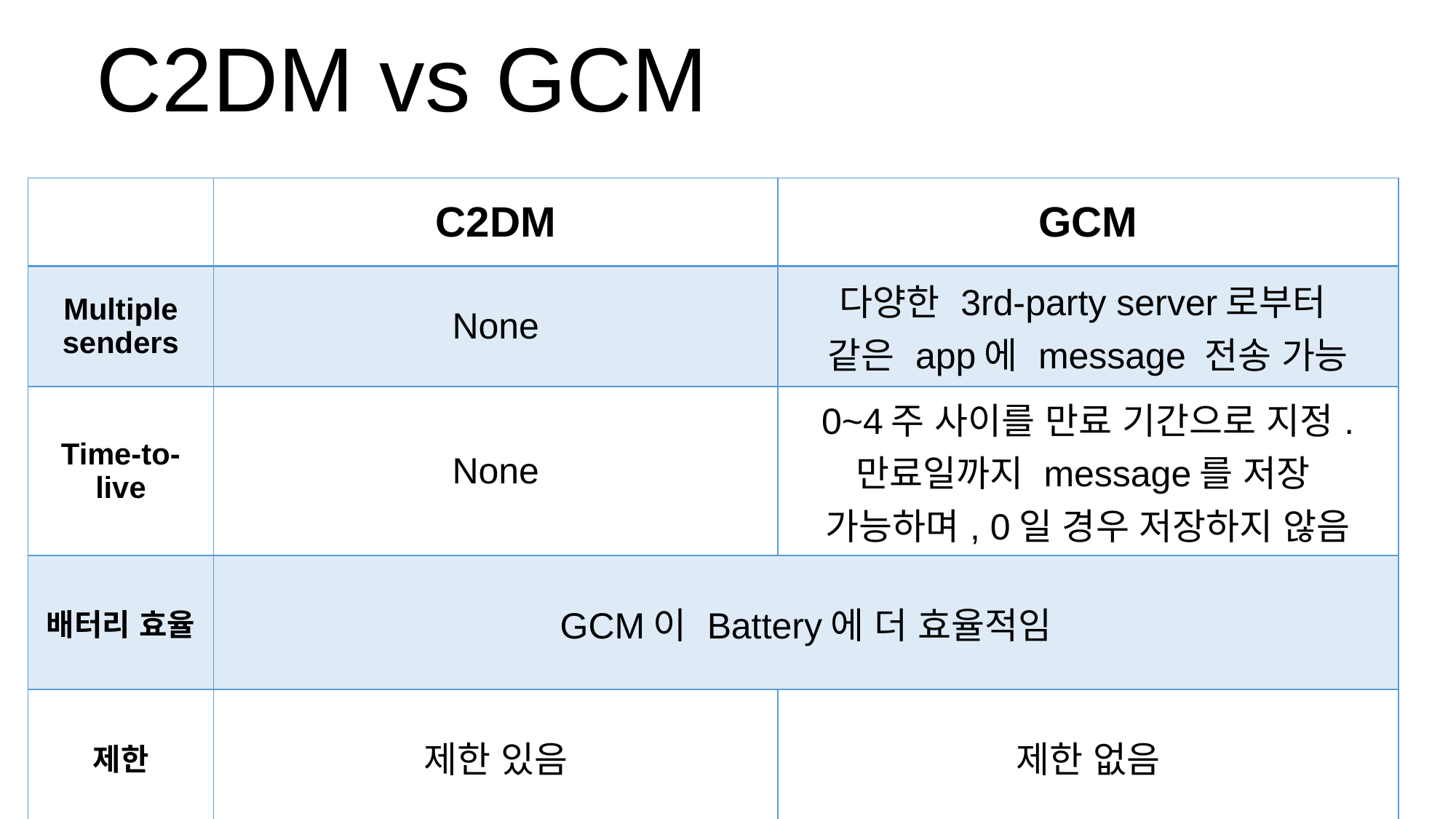

# C2DM vs GCM
|  | C2DM | GCM |
| --- | --- | --- |
| Multiple senders | None | 다양한 3rd-party server로부터 같은 app에 message 전송 가능 |
| Time-to-live | None | 0~4주 사이를 만료 기간으로 지정. 만료일까지 message를 저장 가능하며, 0일 경우 저장하지 않음 |
| 배터리 효율 | GCM이 Battery에 더 효율적임 |  |
| 제한 | 제한 있음 | 제한 없음 |